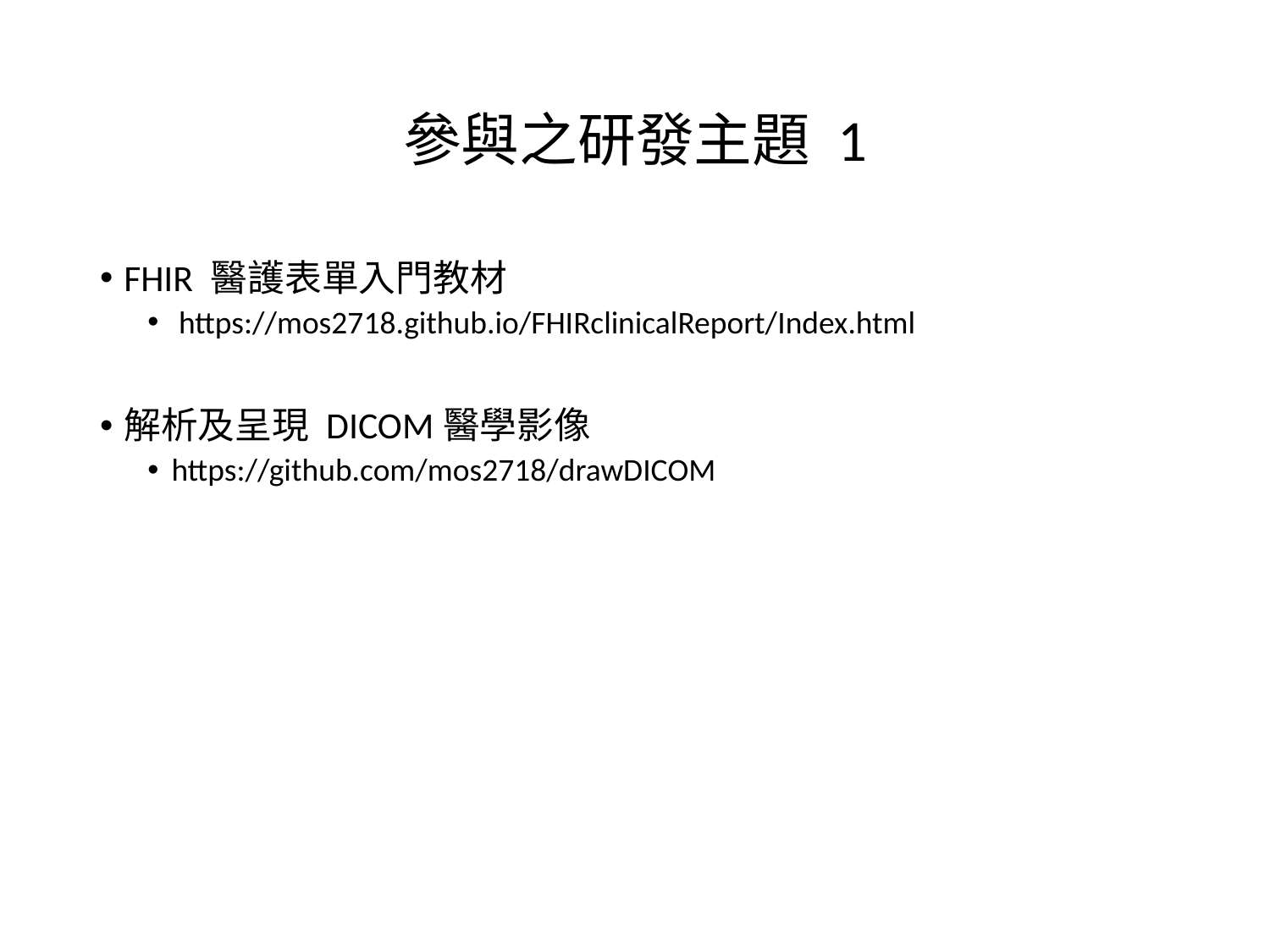

# 參與之研發主題 1
FHIR 醫護表單入門教材
 https://mos2718.github.io/FHIRclinicalReport/Index.html

解析及呈現 DICOM醫學影像
https://github.com/mos2718/drawDICOM